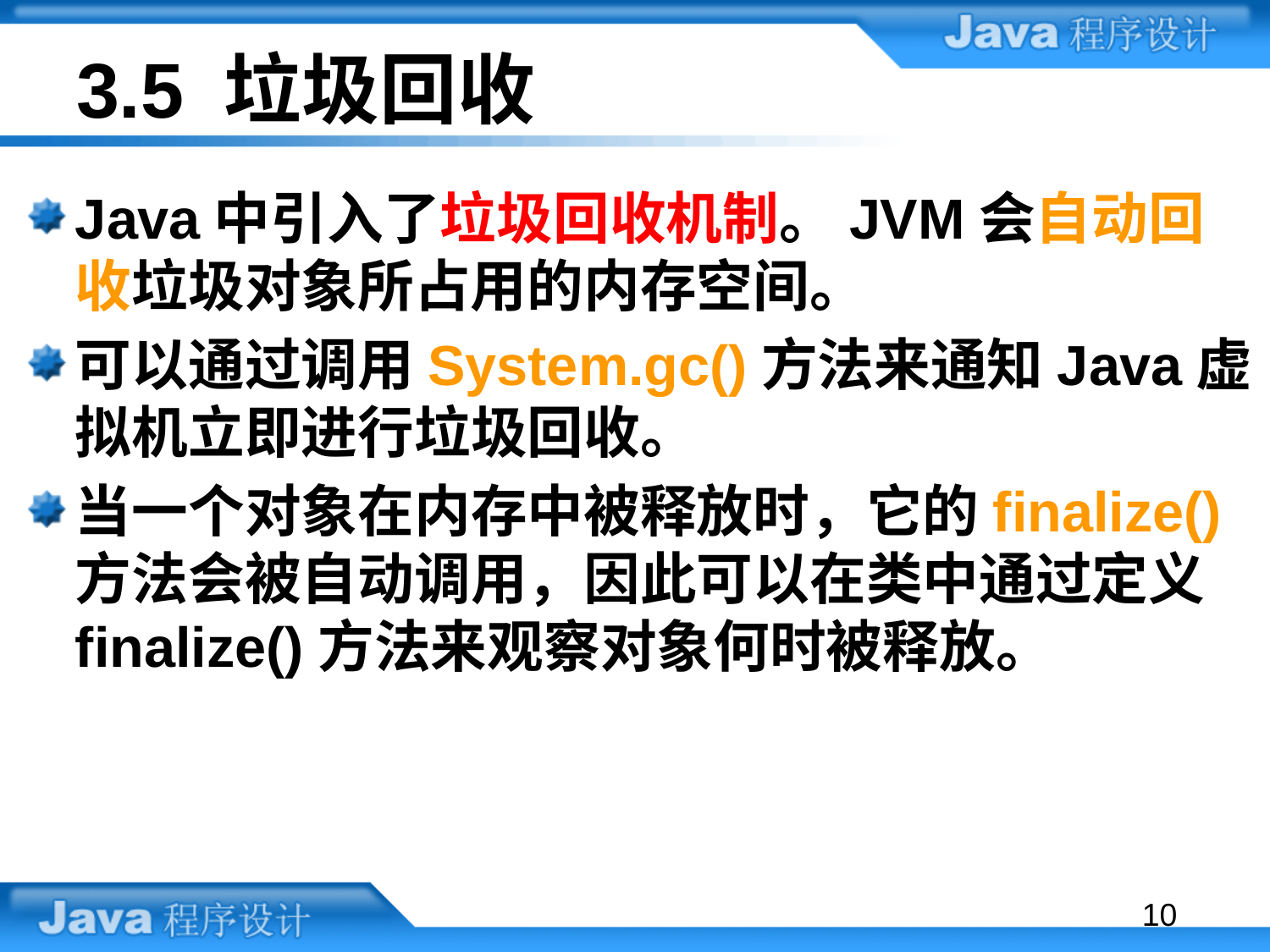

# 3.5 垃圾回收
Java中引入了垃圾回收机制。JVM会自动回收垃圾对象所占用的内存空间。
可以通过调用System.gc()方法来通知Java虚拟机立即进行垃圾回收。
当一个对象在内存中被释放时，它的finalize()方法会被自动调用，因此可以在类中通过定义finalize()方法来观察对象何时被释放。